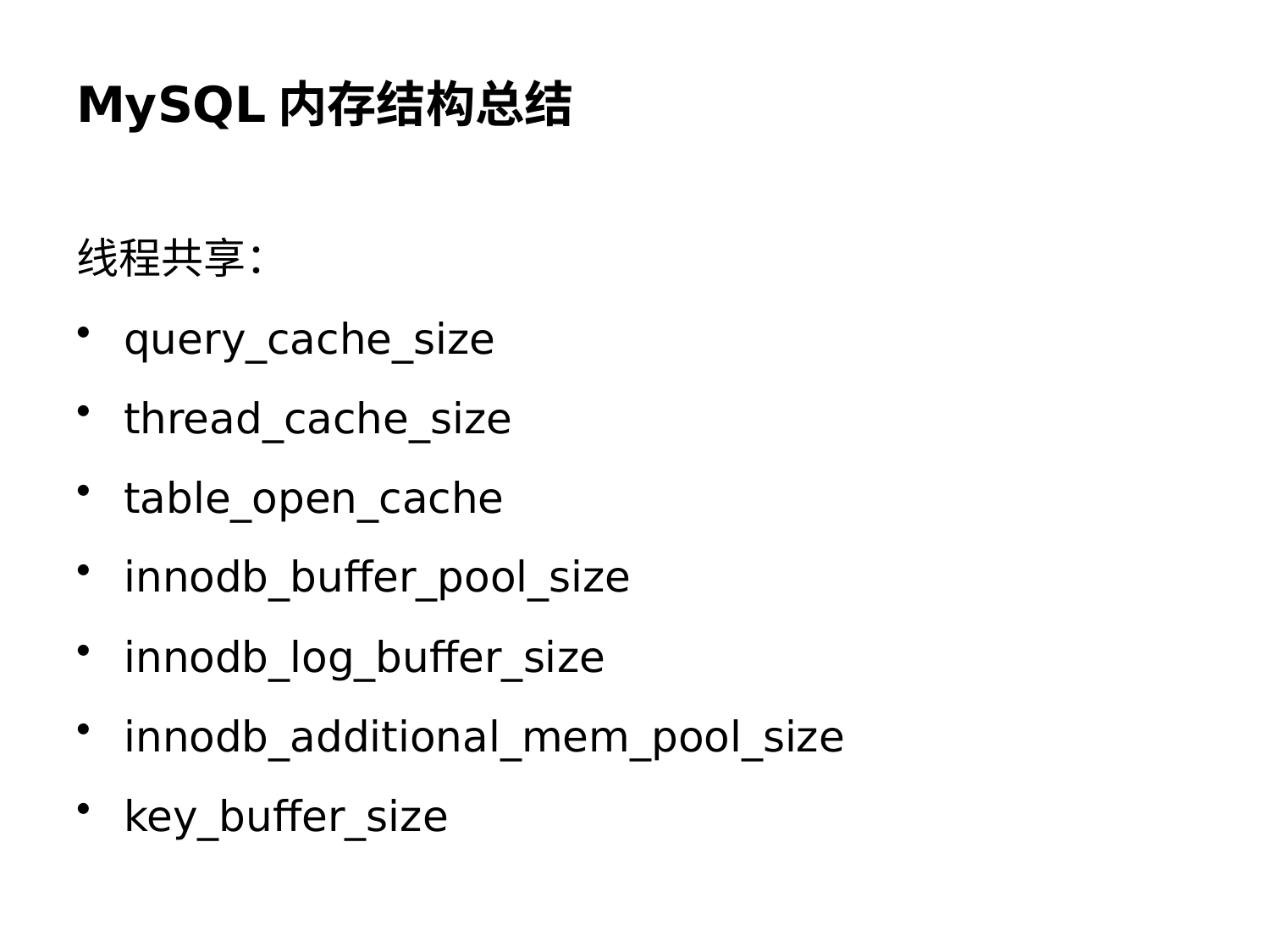

# MySQL内存结构总结
线程共享：
query_cache_size
thread_cache_size
table_open_cache
innodb_buffer_pool_size
innodb_log_buffer_size
innodb_additional_mem_pool_size
key_buffer_size